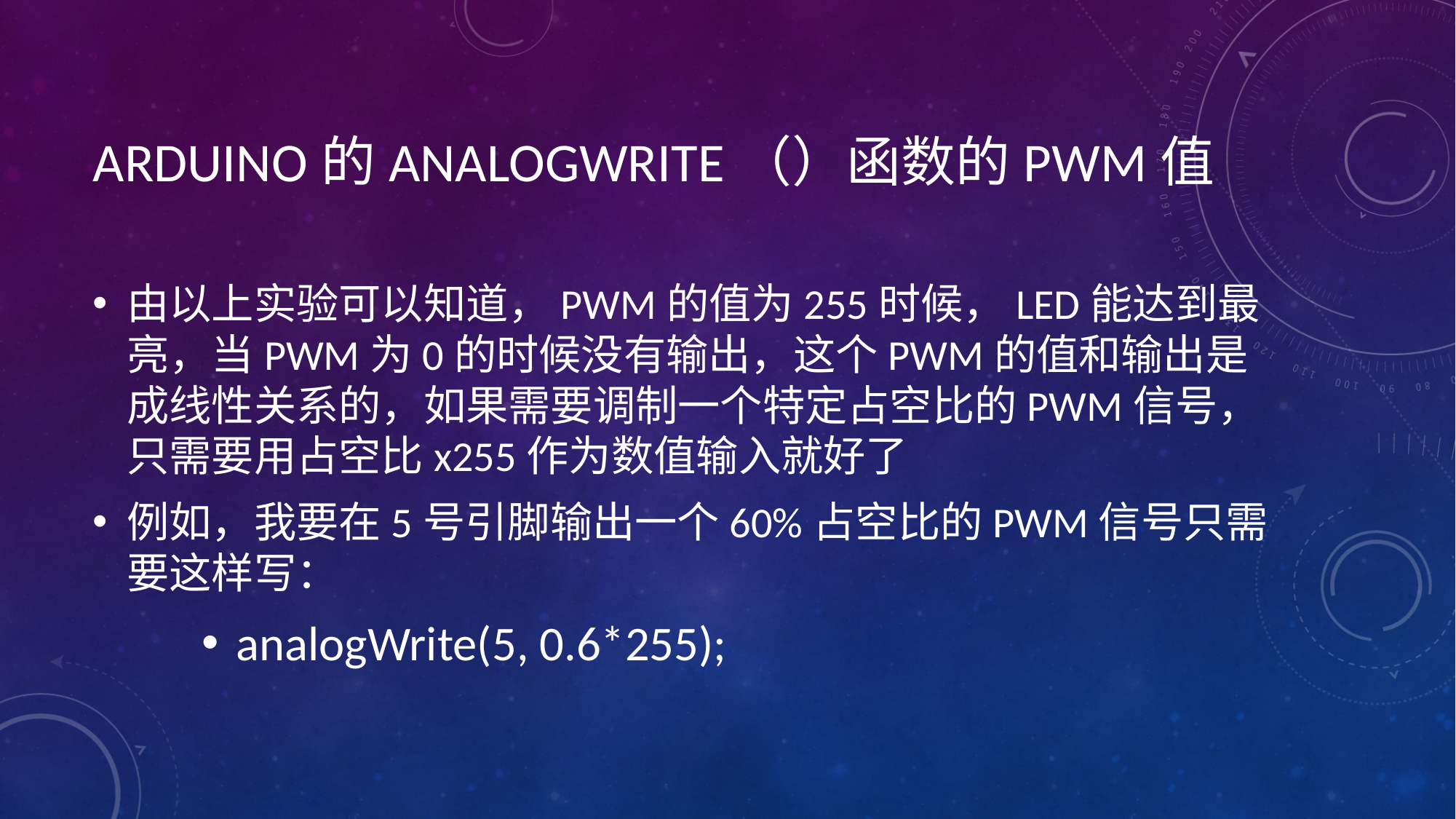

# ARDUINO的analogWrite（）函数的pwm值
由以上实验可以知道，PWM的值为255时候，LED能达到最亮，当PWM为0的时候没有输出，这个PWM的值和输出是成线性关系的，如果需要调制一个特定占空比的PWM信号，只需要用占空比x255作为数值输入就好了
例如，我要在5号引脚输出一个60%占空比的PWM信号只需要这样写：
analogWrite(5, 0.6*255);